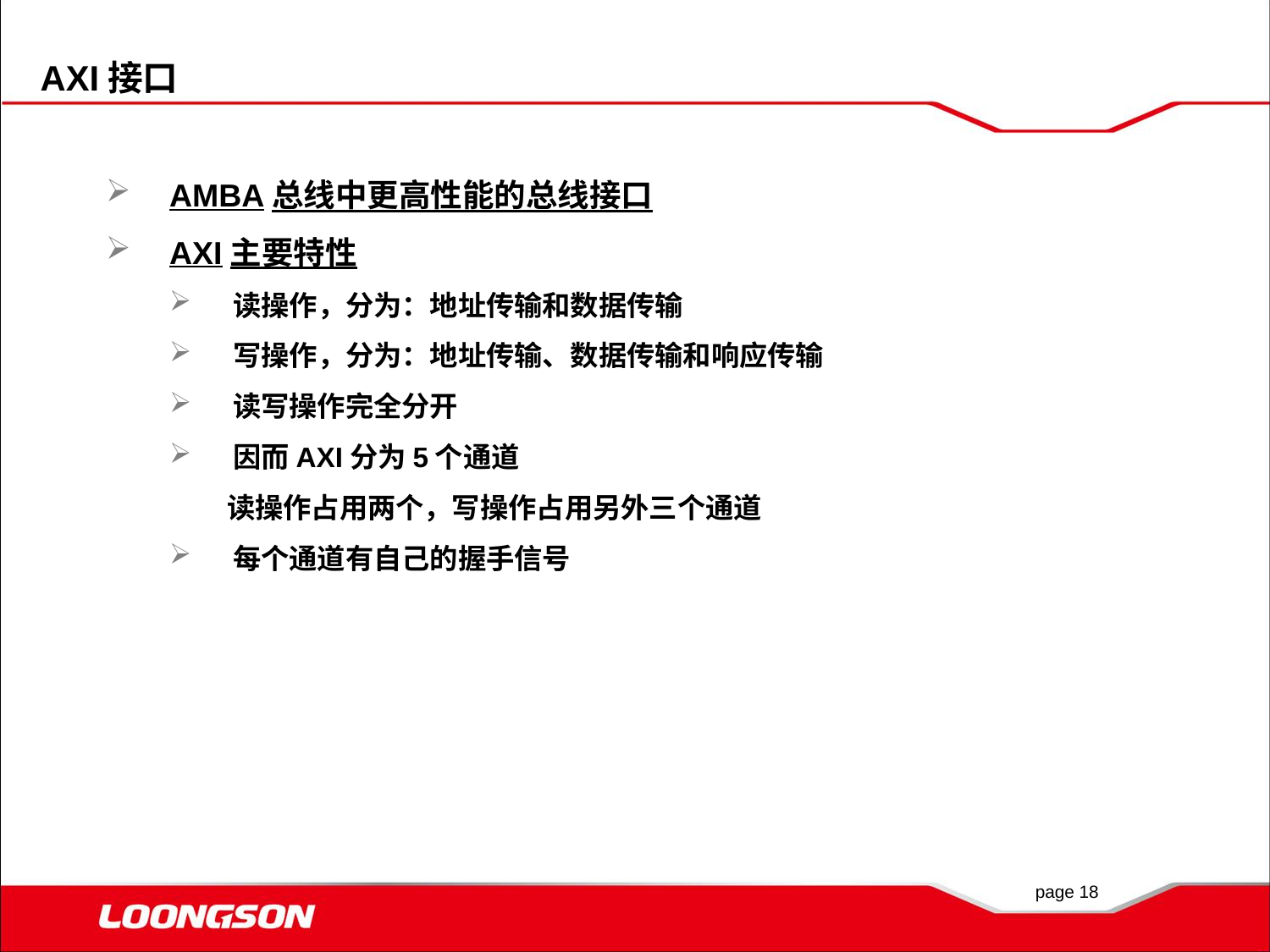

AXI接口
AMBA总线中更高性能的总线接口
AXI主要特性
读操作，分为：地址传输和数据传输
写操作，分为：地址传输、数据传输和响应传输
读写操作完全分开
因而AXI分为5个通道
        读操作占用两个，写操作占用另外三个通道
每个通道有自己的握手信号

page 18